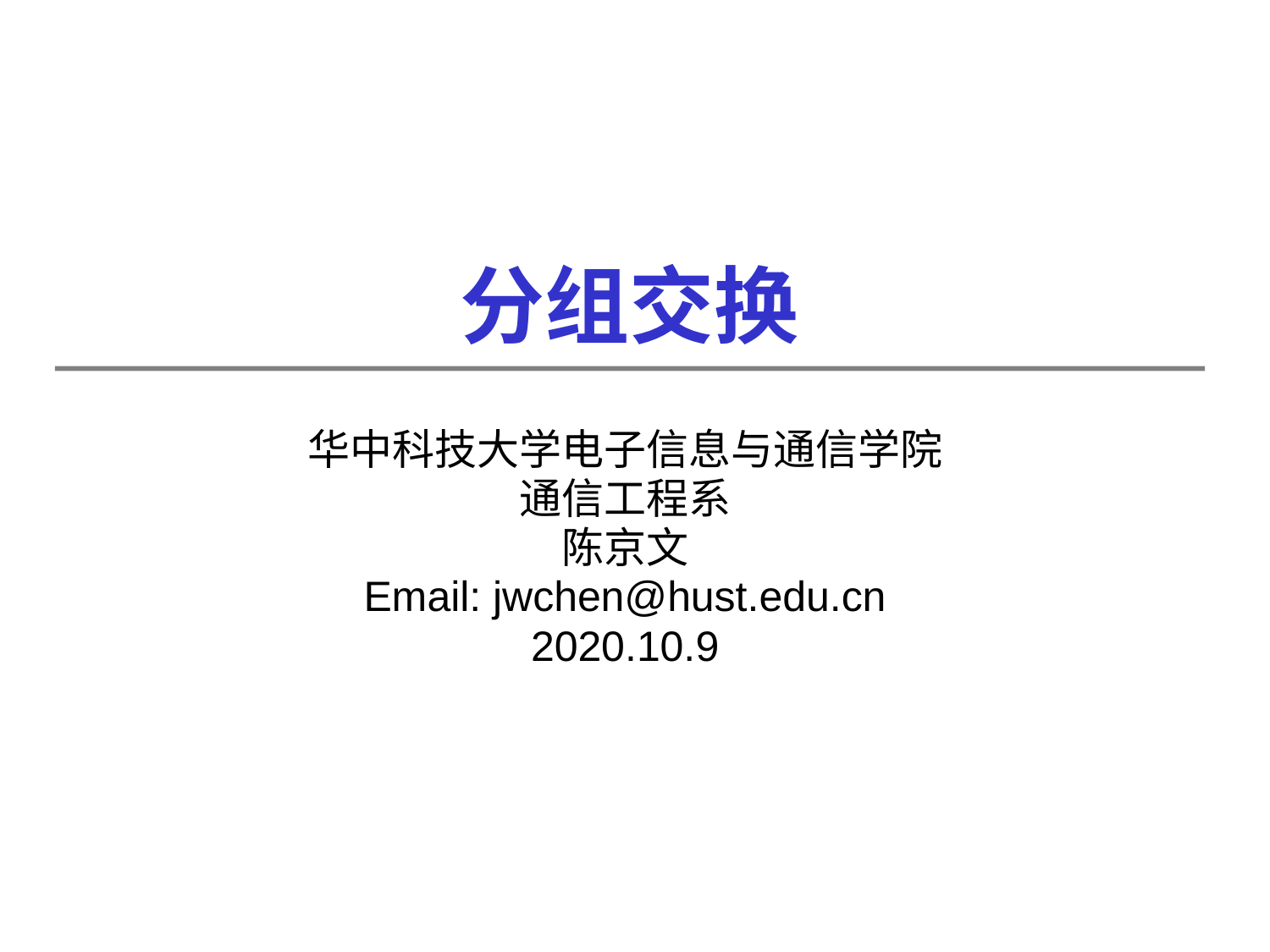

# 分组交换
华中科技大学电子信息与通信学院
通信工程系
陈京文
Email: jwchen@hust.edu.cn
2020.10.9